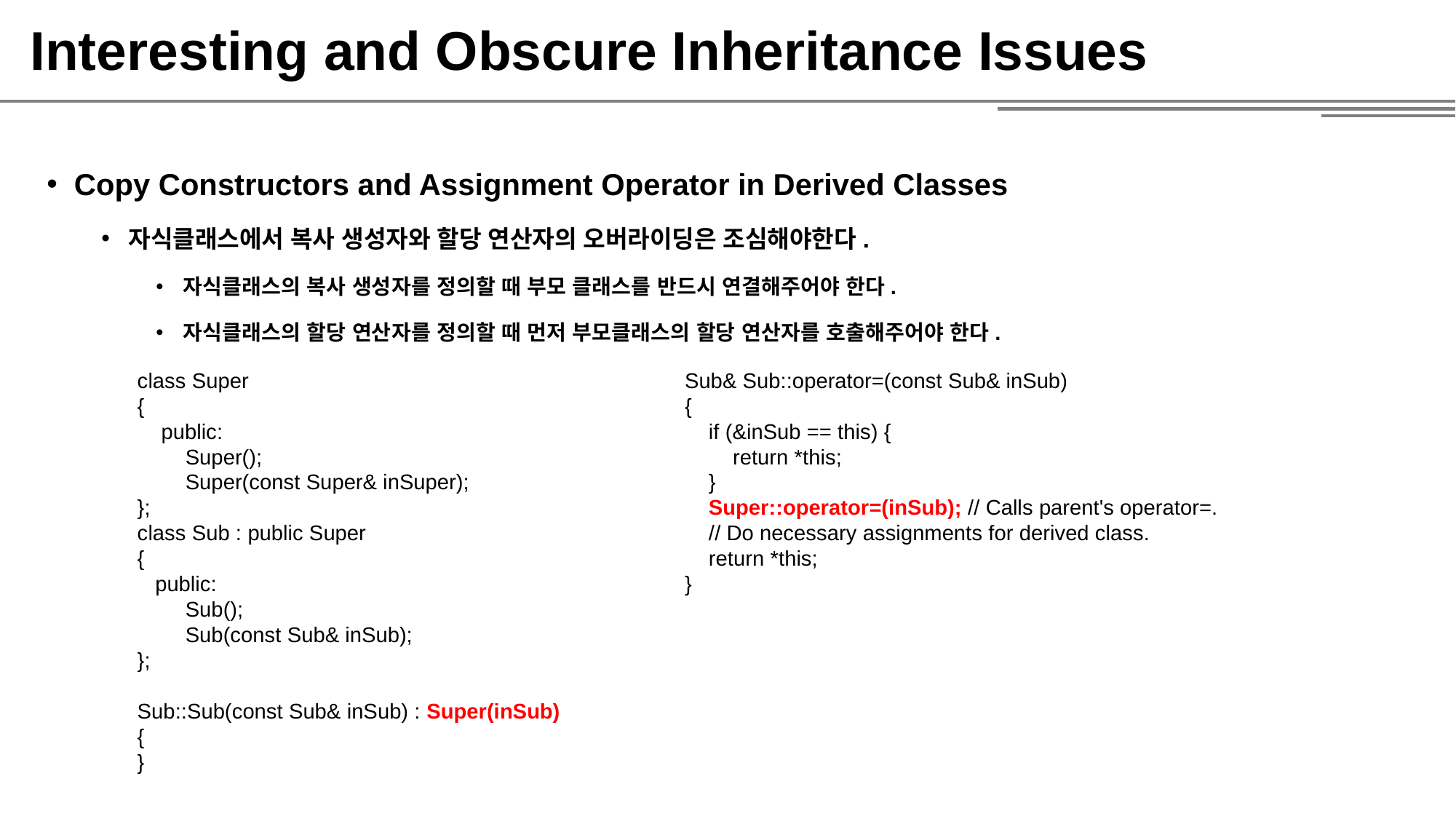

# Interesting and Obscure Inheritance Issues
Copy Constructors and Assignment Operator in Derived Classes
자식클래스에서 복사 생성자와 할당 연산자의 오버라이딩은 조심해야한다.
자식클래스의 복사 생성자를 정의할 때 부모 클래스를 반드시 연결해주어야 한다.
자식클래스의 할당 연산자를 정의할 때 먼저 부모클래스의 할당 연산자를 호출해주어야 한다.
class Super
{
    public:
        Super();
        Super(const Super& inSuper);
};
class Sub : public Super
{
   public:
        Sub();
        Sub(const Sub& inSub);
};

Sub::Sub(const Sub& inSub) : Super(inSub)
{
}
Sub& Sub::operator=(const Sub& inSub)
{
    if (&inSub == this) {
        return *this;
    }
    Super::operator=(inSub); // Calls parent's operator=.
    // Do necessary assignments for derived class.
    return *this;
}